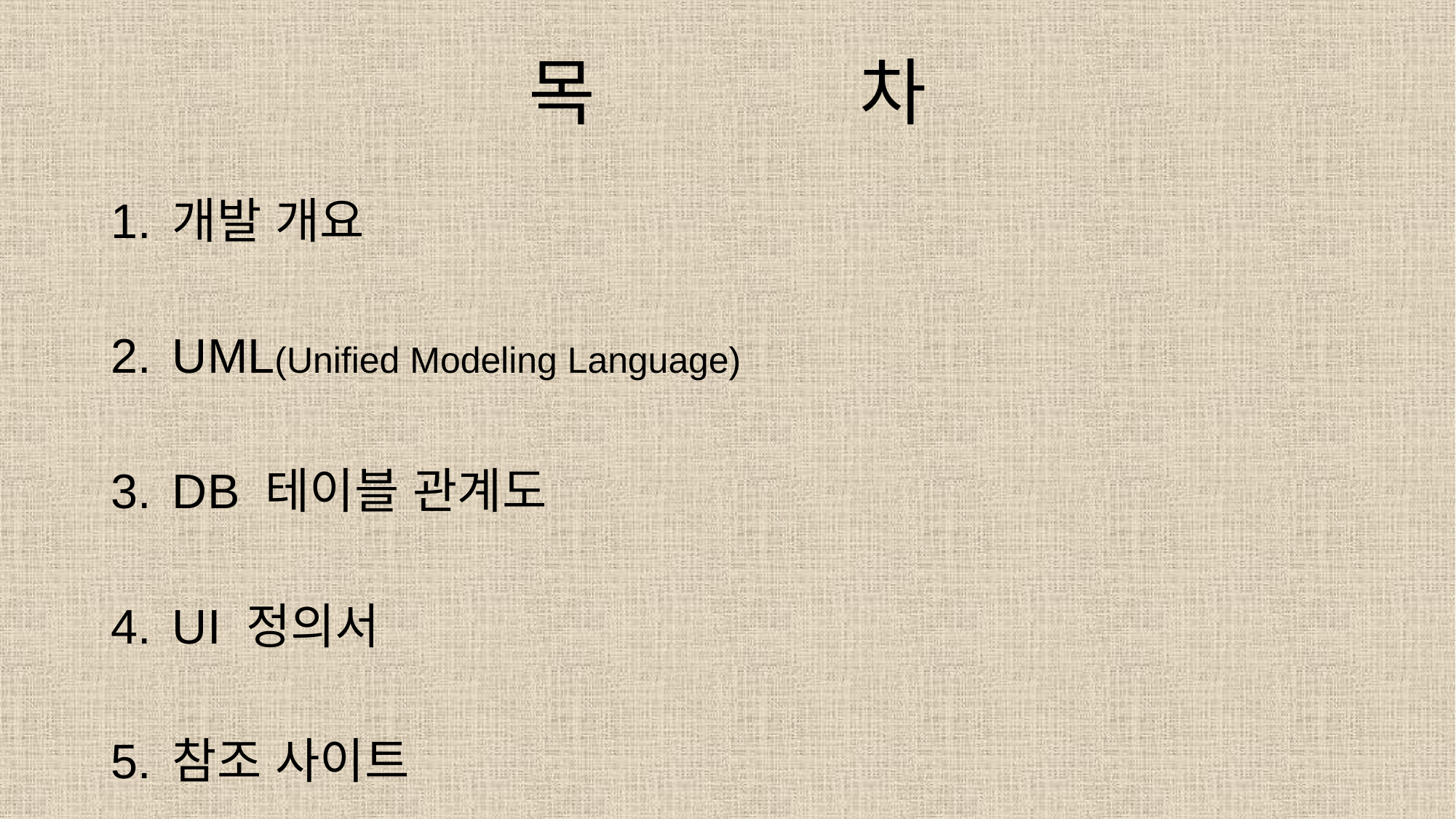

# 목             차
개발 개요

UML(Unified Modeling Language)

DB 테이블 관계도

UI 정의서

참조 사이트